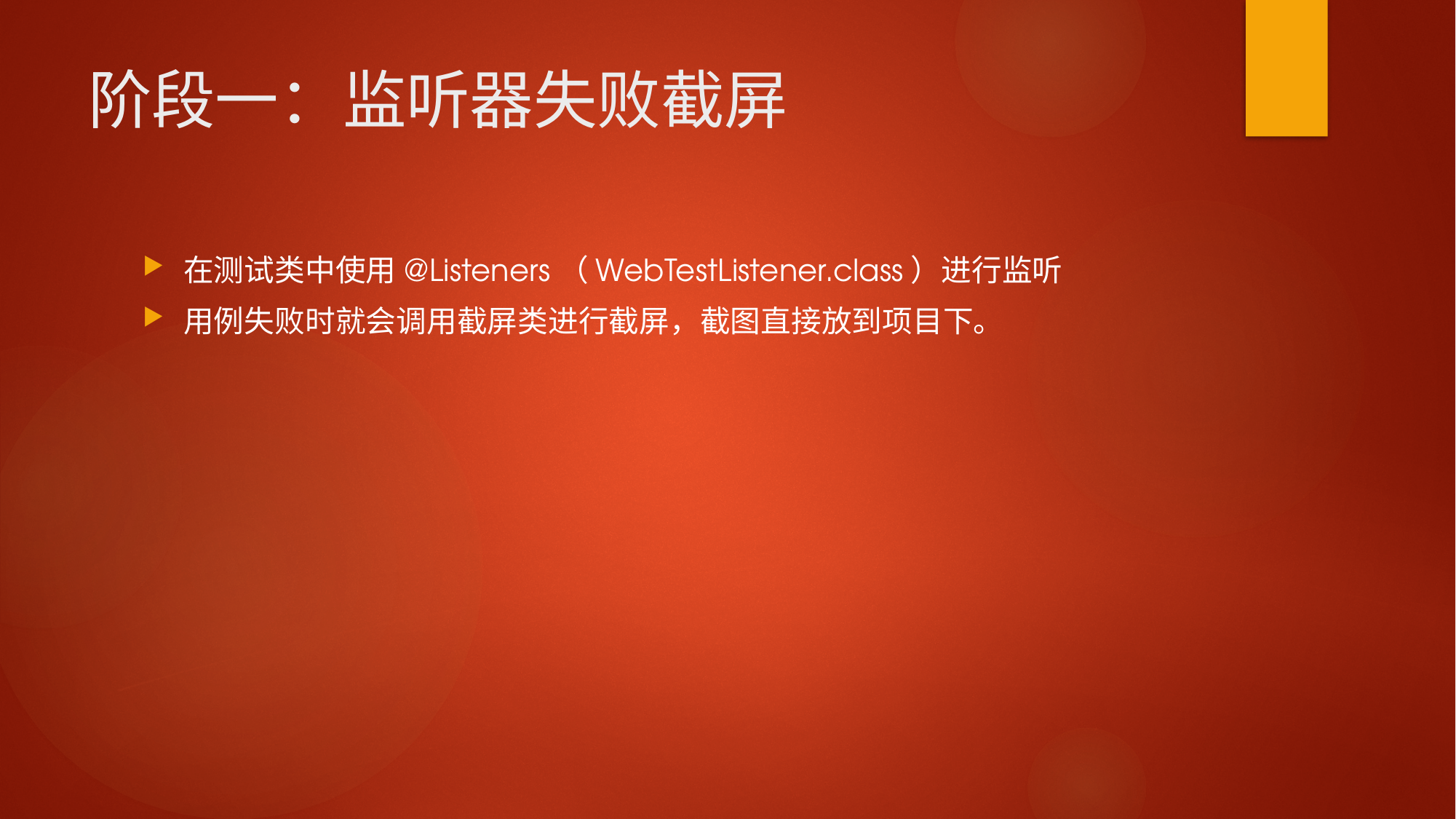

# 阶段一：监听器失败截屏
在测试类中使用@Listeners（WebTestListener.class）进行监听
用例失败时就会调用截屏类进行截屏，截图直接放到项目下。